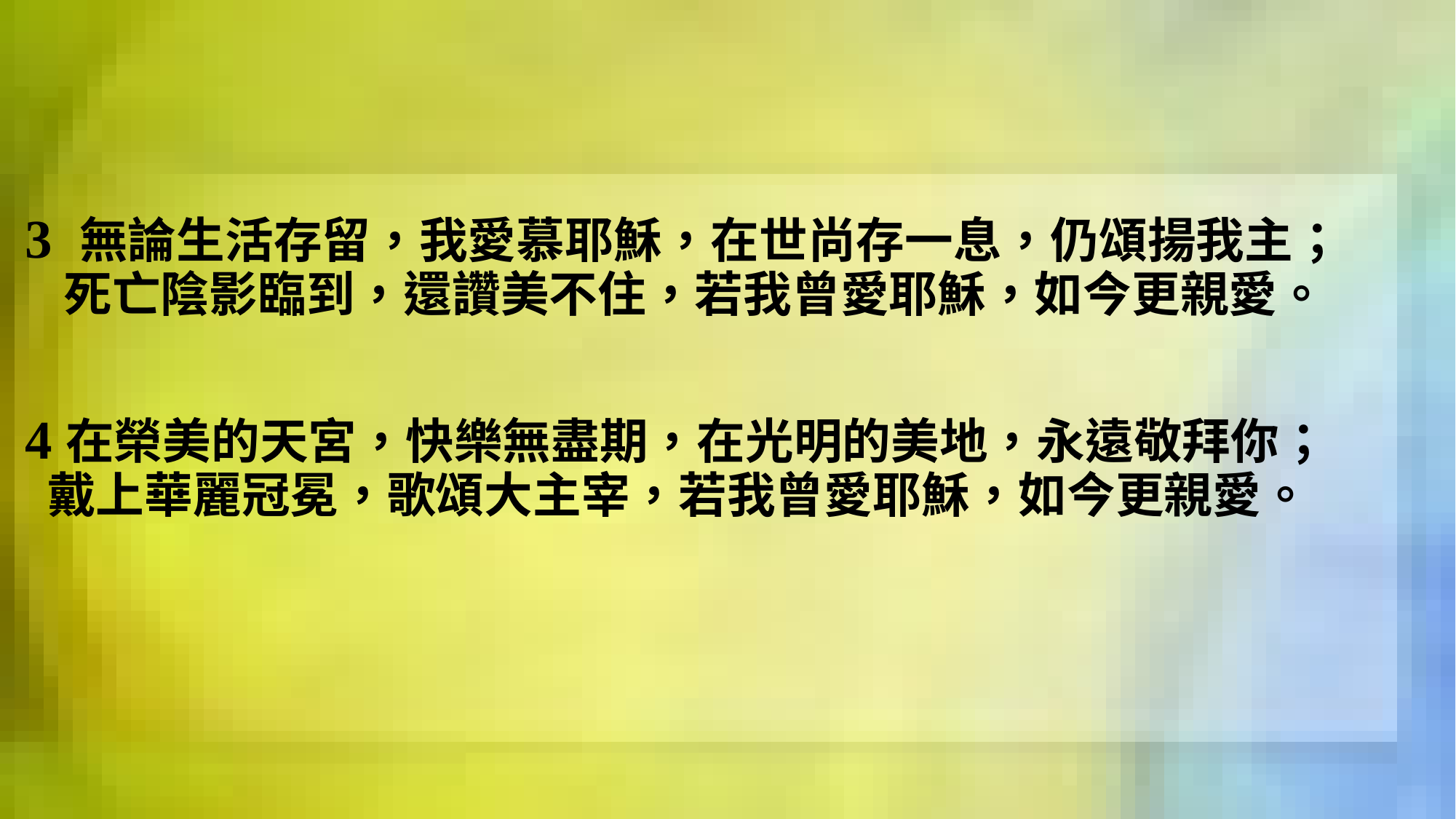

#
3 無論生活存留，我愛慕耶穌，在世尚存一息，仍頌揚我主；
 死亡陰影臨到，還讚美不住，若我曾愛耶穌，如今更親愛。

4在榮美的天宮，快樂無盡期，在光明的美地，永遠敬拜你；
  戴上華麗冠冕，歌頌大主宰，若我曾愛耶穌，如今更親愛。